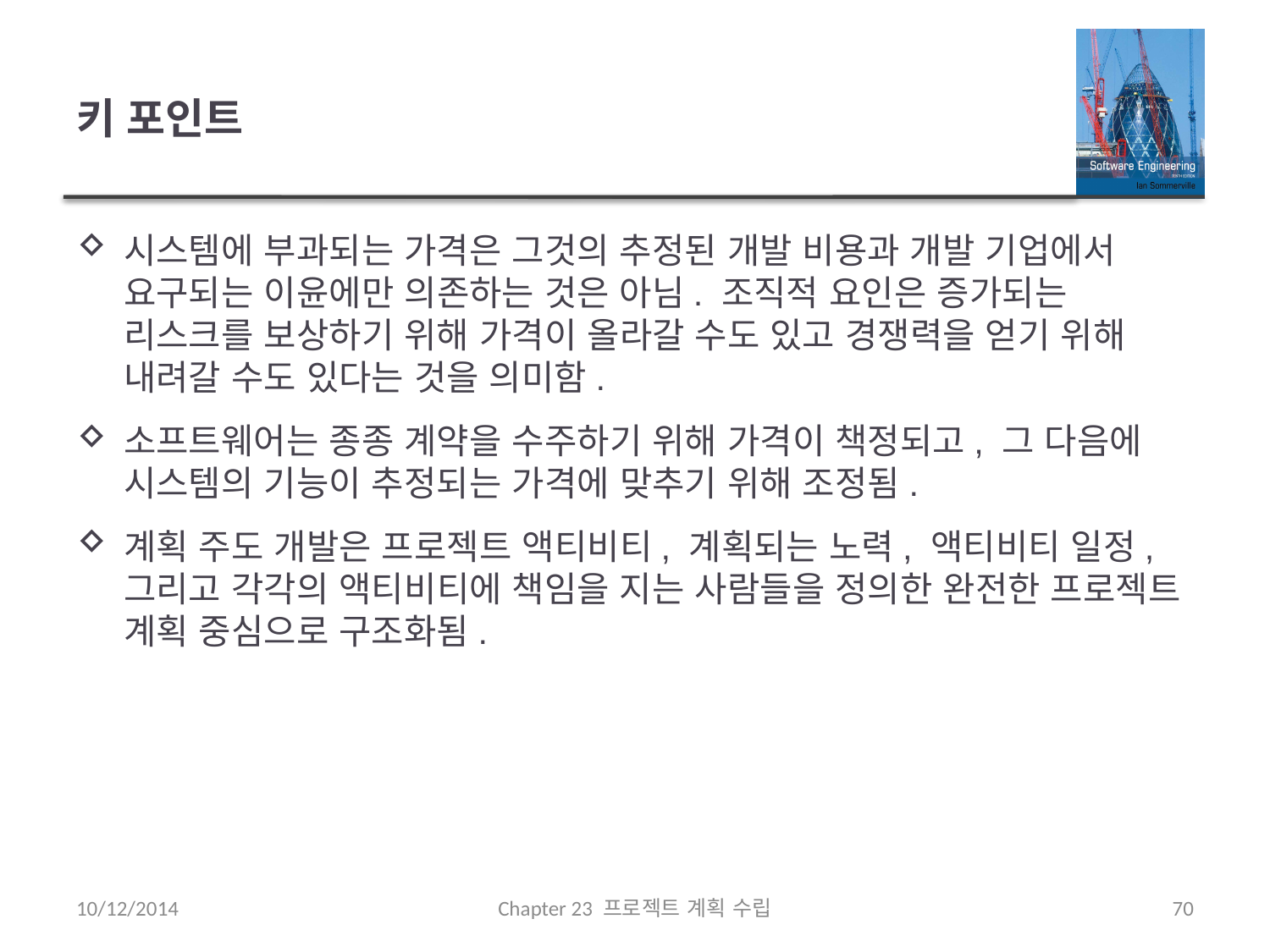

# 키 포인트
시스템에 부과되는 가격은 그것의 추정된 개발 비용과 개발 기업에서 요구되는 이윤에만 의존하는 것은 아님. 조직적 요인은 증가되는 리스크를 보상하기 위해 가격이 올라갈 수도 있고 경쟁력을 얻기 위해 내려갈 수도 있다는 것을 의미함.
소프트웨어는 종종 계약을 수주하기 위해 가격이 책정되고, 그 다음에 시스템의 기능이 추정되는 가격에 맞추기 위해 조정됨.
계획 주도 개발은 프로젝트 액티비티, 계획되는 노력, 액티비티 일정, 그리고 각각의 액티비티에 책임을 지는 사람들을 정의한 완전한 프로젝트 계획 중심으로 구조화됨.

10/12/2014
Chapter 23 프로젝트 계획 수립
70